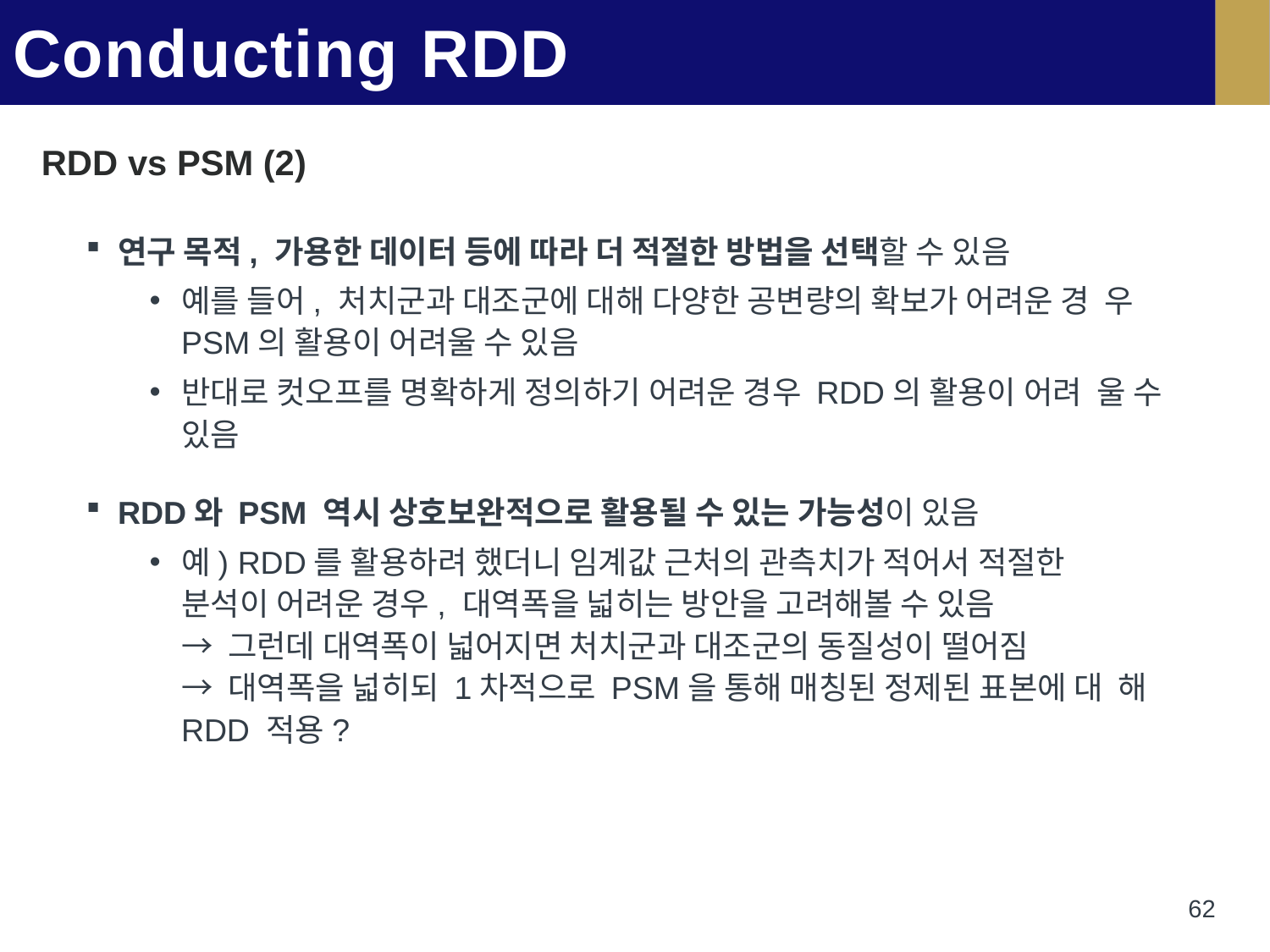

# Conducting RDD Analysis
RDD vs PSM (2)

연구 목적, 가용한 데이터 등에 따라 더 적절한 방법을 선택할 수 있음
예를 들어, 처치군과 대조군에 대해 다양한 공변량의 확보가 어려운 경  우 PSM의 활용이 어려울 수 있음
반대로 컷오프를 명확하게 정의하기 어려운 경우 RDD의 활용이 어려  울 수 있음

RDD와 PSM 역시 상호보완적으로 활용될 수 있는 가능성이 있음
예) RDD를 활용하려 했더니 임계값 근처의 관측치가 적어서 적절한  분석이 어려운 경우, 대역폭을 넓히는 방안을 고려해볼 수 있음
→ 그런데 대역폭이 넓어지면 처치군과 대조군의 동질성이 떨어짐
→ 대역폭을 넓히되 1차적으로 PSM을 통해 매칭된 정제된 표본에 대  해 RDD 적용?
62